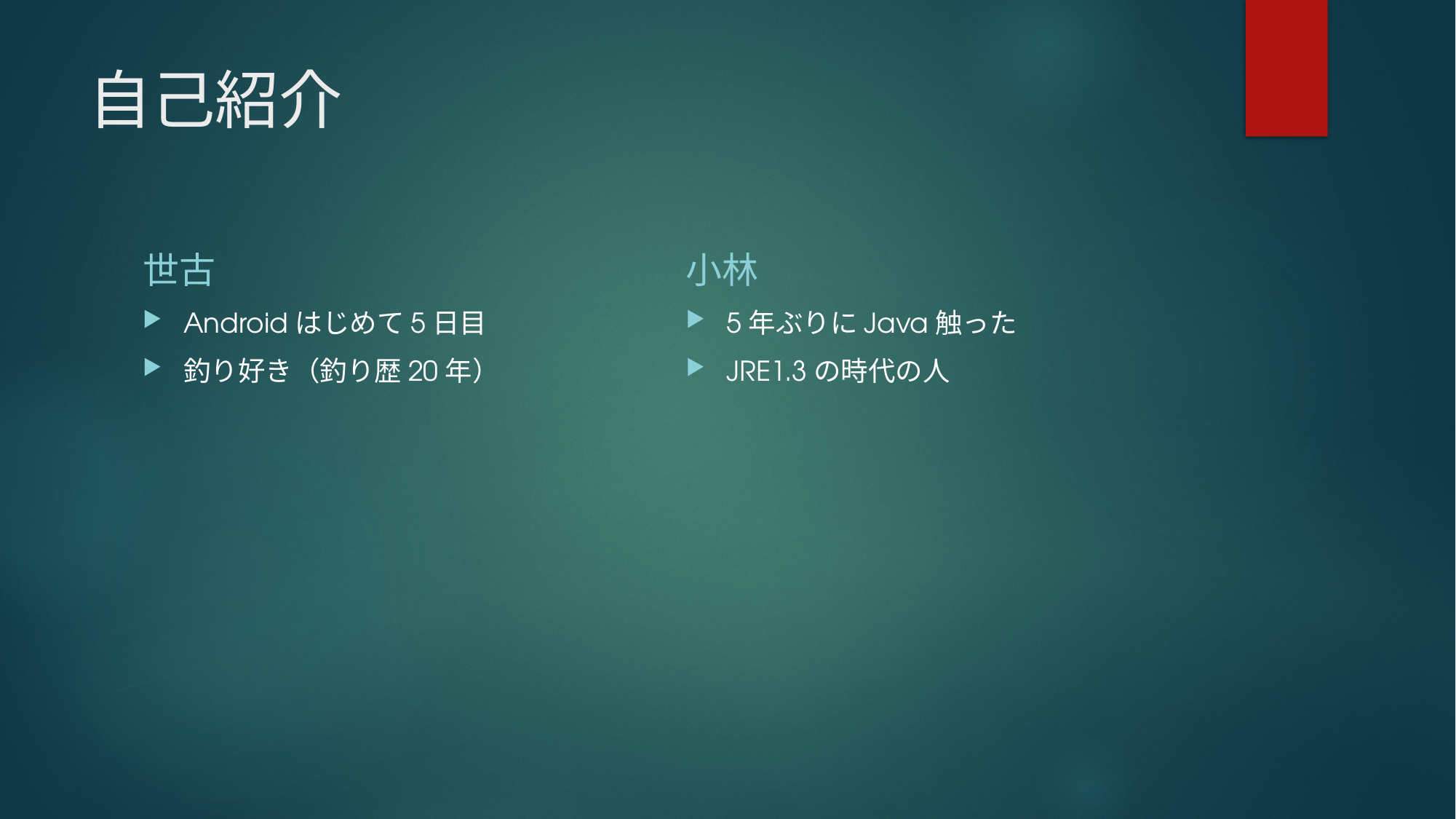

# 自己紹介
世古
小林
Androidはじめて5日目
釣り好き（釣り歴20年）
5年ぶりにJava触った
JRE1.3の時代の人